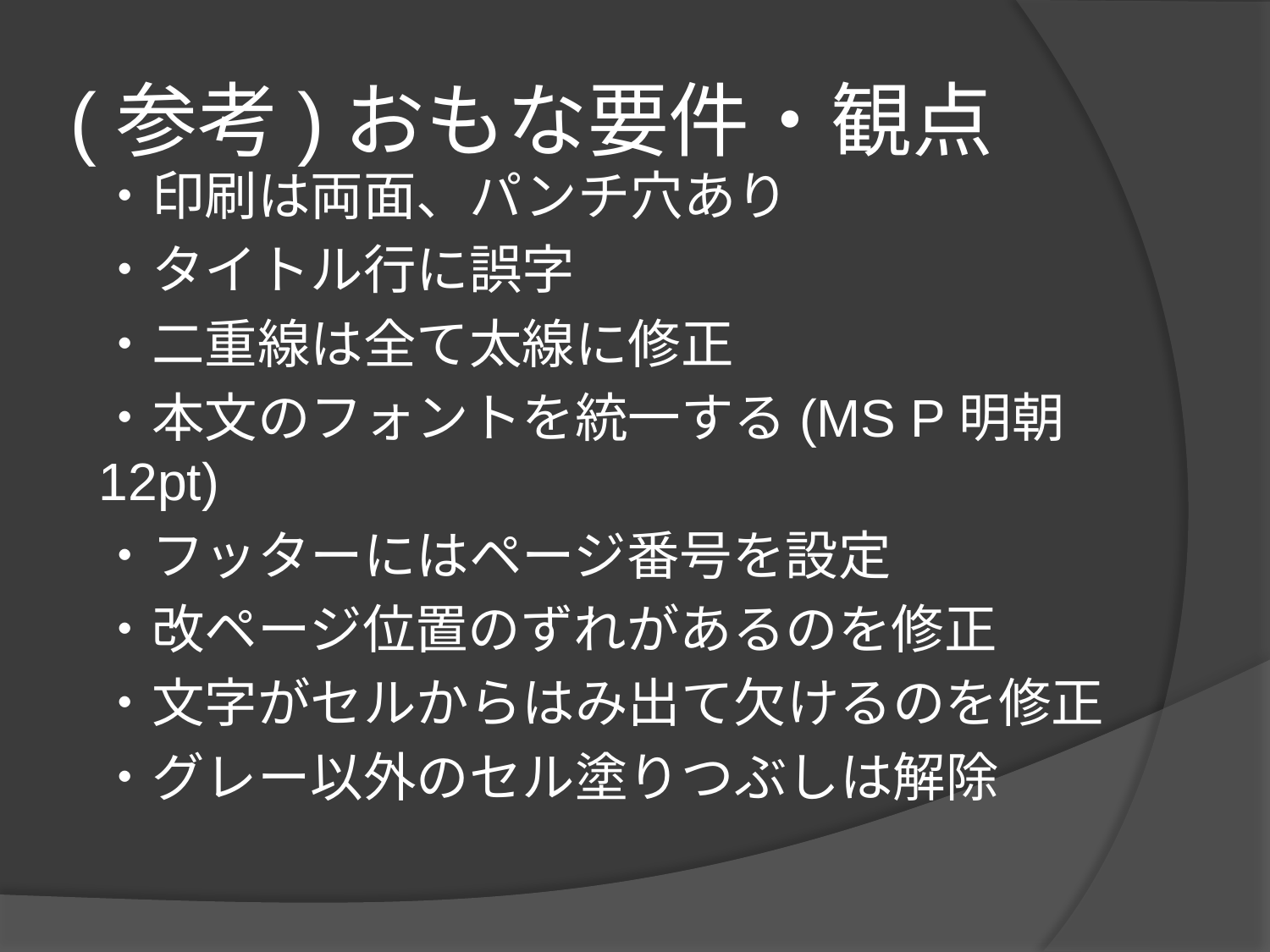

# (参考)おもな要件・観点
・印刷は両面、パンチ穴あり
・タイトル行に誤字
・二重線は全て太線に修正
・本文のフォントを統一する(MS P明朝 12pt)
・フッターにはページ番号を設定
・改ページ位置のずれがあるのを修正
・文字がセルからはみ出て欠けるのを修正
・グレー以外のセル塗りつぶしは解除